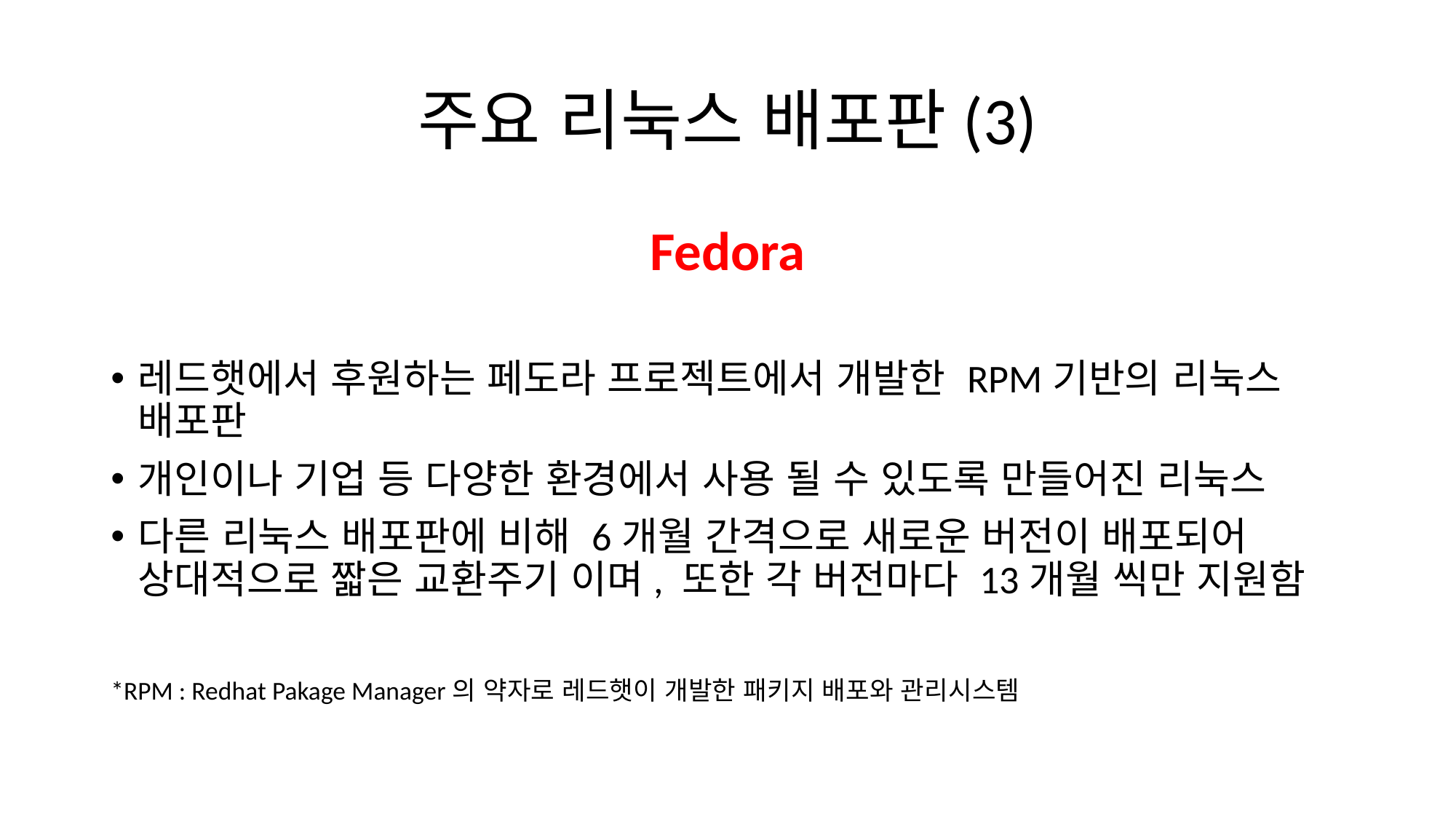

# 주요 리눅스 배포판(3)
Fedora

레드햇에서 후원하는 페도라 프로젝트에서 개발한 RPM기반의 리눅스 배포판
개인이나 기업 등 다양한 환경에서 사용 될 수 있도록 만들어진 리눅스
다른 리눅스 배포판에 비해 6개월 간격으로 새로운 버전이 배포되어 상대적으로 짧은 교환주기 이며, 또한 각 버전마다 13개월 씩만 지원함

*RPM : Redhat Pakage Manager의 약자로 레드햇이 개발한 패키지 배포와 관리시스템